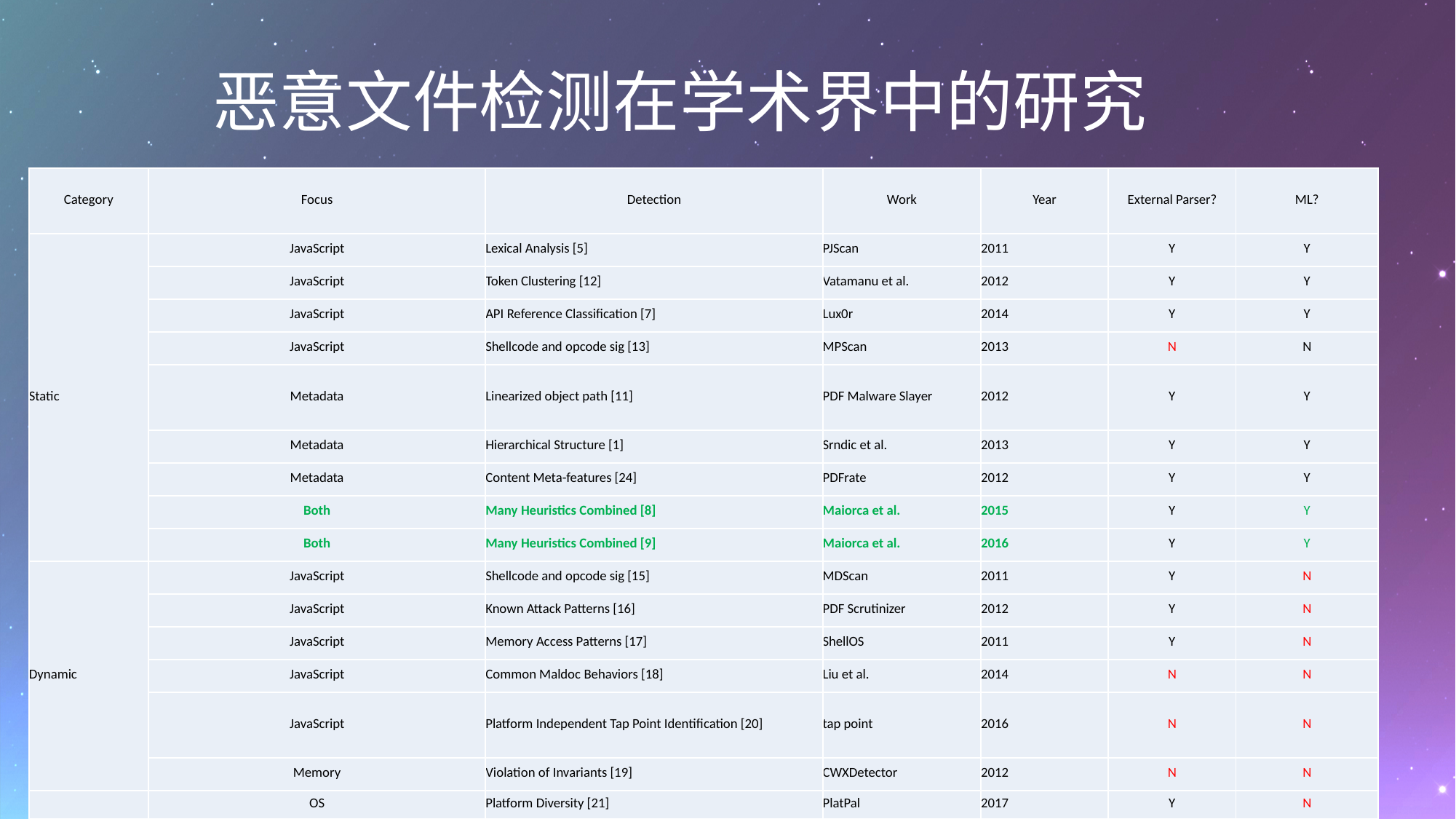

恶意文件检测在学术界中的研究
| Category | Focus | Detection | Work | Year | External Parser? | ML? |
| --- | --- | --- | --- | --- | --- | --- |
| Static | JavaScript | Lexical Analysis [5] | PJScan | 2011 | Y | Y |
|  | JavaScript | Token Clustering [12] | Vatamanu et al. | 2012 | Y | Y |
|  | JavaScript | API Reference Classification [7] | Lux0r | 2014 | Y | Y |
|  | JavaScript | Shellcode and opcode sig [13] | MPScan | 2013 | N | N |
|  | Metadata | Linearized object path [11] | PDF Malware Slayer | 2012 | Y | Y |
|  | Metadata | Hierarchical Structure [1] | Srndic et al. | 2013 | Y | Y |
|  | Metadata | Content Meta-features [24] | PDFrate | 2012 | Y | Y |
|  | Both | Many Heuristics Combined [8] | Maiorca et al. | 2015 | Y | Y |
|  | Both | Many Heuristics Combined [9] | Maiorca et al. | 2016 | Y | Y |
| Dynamic | JavaScript | Shellcode and opcode sig [15] | MDScan | 2011 | Y | N |
|  | JavaScript | Known Attack Patterns [16] | PDF Scrutinizer | 2012 | Y | N |
|  | JavaScript | Memory Access Patterns [17] | ShellOS | 2011 | Y | N |
|  | JavaScript | Common Maldoc Behaviors [18] | Liu et al. | 2014 | N | N |
|  | JavaScript | Platform Independent Tap Point Identification [20] | tap point | 2016 | N | N |
|  | Memory | Violation of Invariants [19] | CWXDetector | 2012 | N | N |
|  | OS | Platform Diversity [21] | PlatPal | 2017 | Y | N |